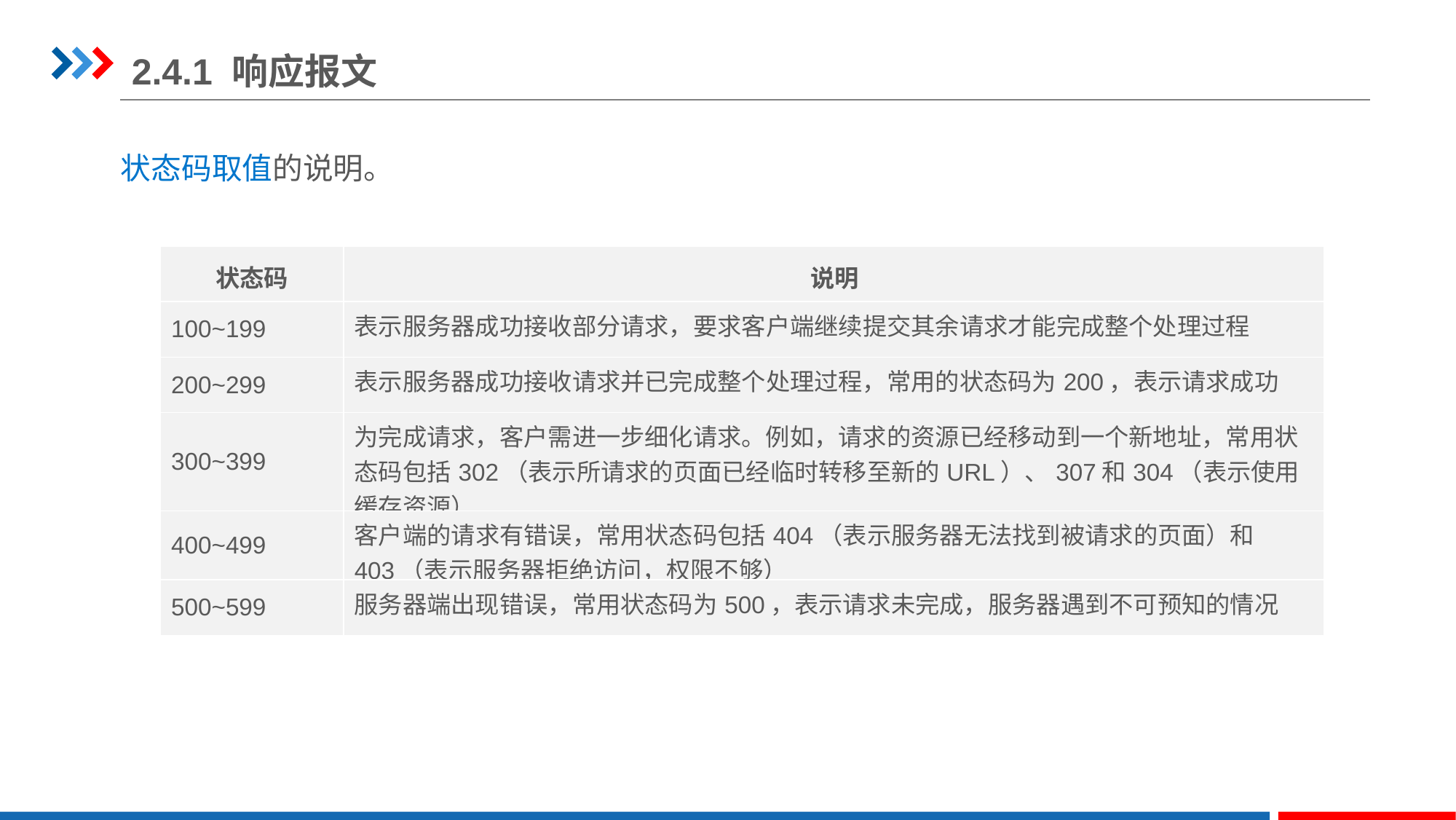

2.4.1 响应报文
状态码取值的说明。
| 状态码 | 说明 |
| --- | --- |
| 100~199 | 表示服务器成功接收部分请求，要求客户端继续提交其余请求才能完成整个处理过程 |
| 200~299 | 表示服务器成功接收请求并已完成整个处理过程，常用的状态码为200，表示请求成功 |
| 300~399 | 为完成请求，客户需进一步细化请求。例如，请求的资源已经移动到一个新地址，常用状态码包括302（表示所请求的页面已经临时转移至新的URL）、307和304（表示使用缓存资源） |
| 400~499 | 客户端的请求有错误，常用状态码包括404（表示服务器无法找到被请求的页面）和403（表示服务器拒绝访问，权限不够） |
| 500~599 | 服务器端出现错误，常用状态码为500，表示请求未完成，服务器遇到不可预知的情况 |